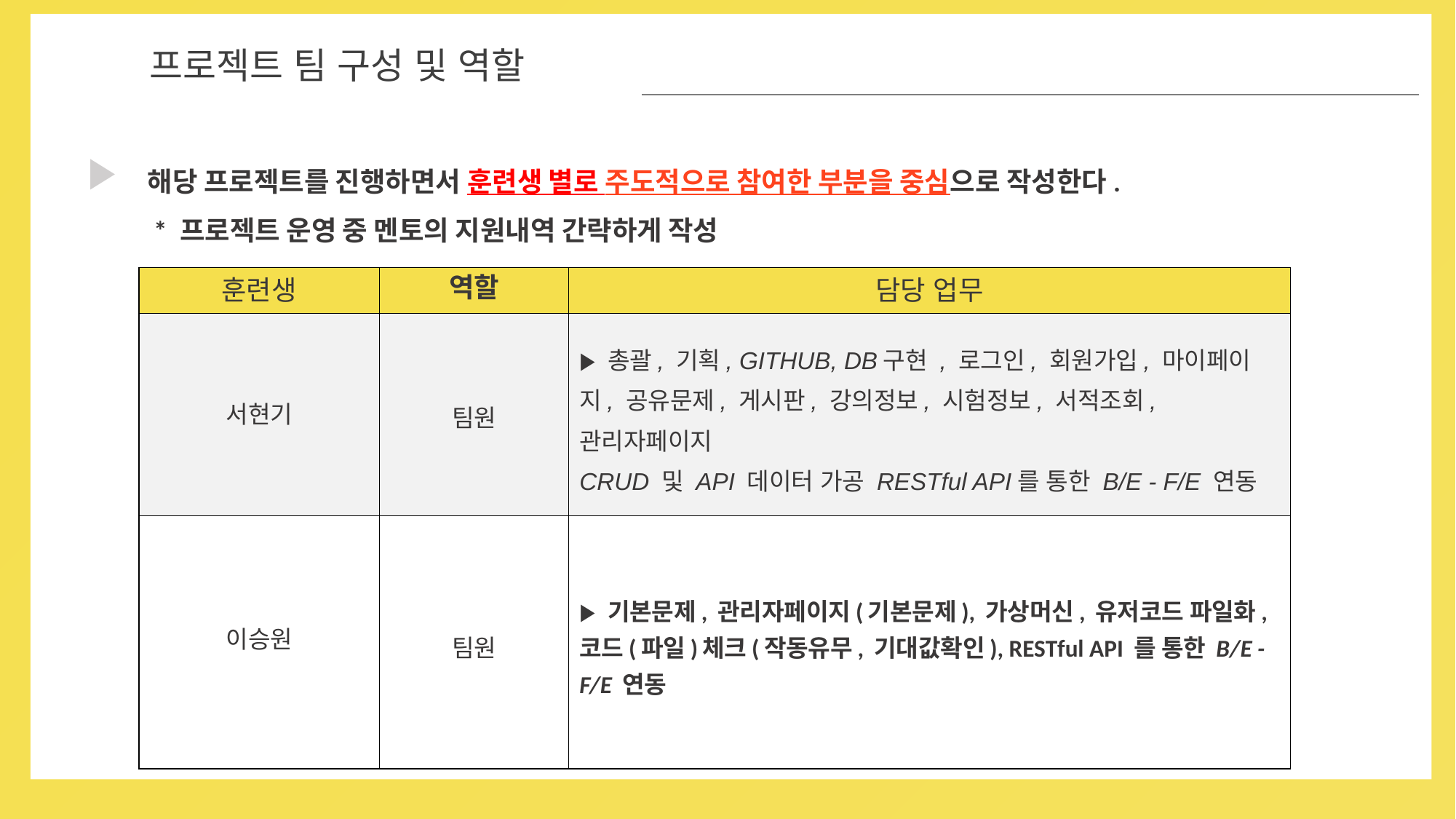

02
프로젝트 팀 구성 및 역할
▶
해당 프로젝트를 진행하면서 훈련생 별로 주도적으로 참여한 부분을 중심으로 작성한다.
 * 프로젝트 운영 중 멘토의 지원내역 간략하게 작성
| 훈련생 | 역할 | 담당 업무 |
| --- | --- | --- |
| 서현기 | 팀원 | ▶ 총괄, 기획, GITHUB, DB구현 , 로그인, 회원가입, 마이페이지, 공유문제, 게시판, 강의정보, 시험정보, 서적조회, 관리자페이지 CRUD 및 API 데이터 가공 RESTful API를 통한 B/E - F/E 연동 |
| 이승원 | 팀원 | ▶ 기본문제, 관리자페이지(기본문제), 가상머신, 유저코드 파일화, 코드(파일)체크(작동유무, 기대값확인), RESTful API 를 통한 B/E - F/E 연동 |